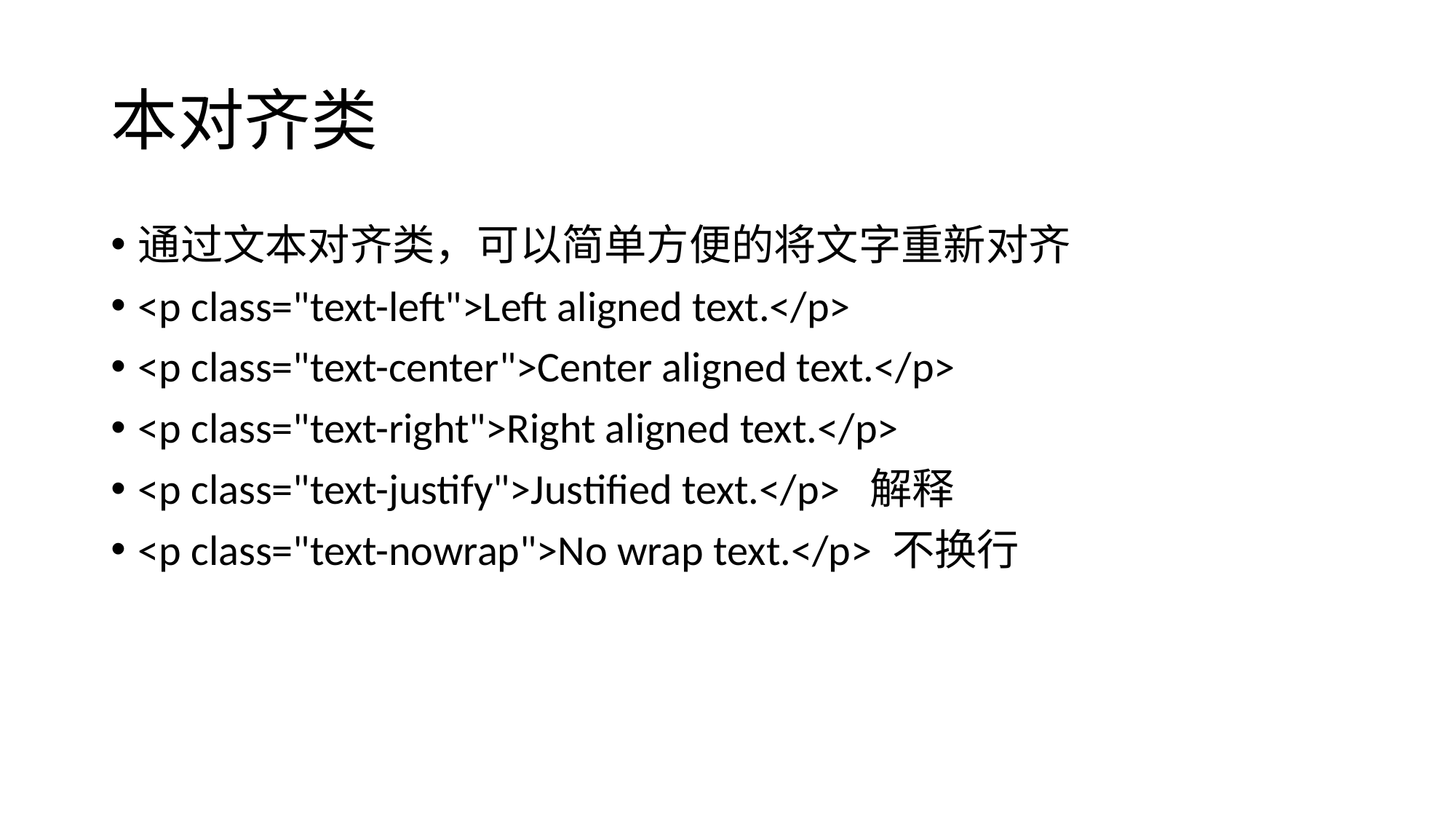

# 本对齐类
通过文本对齐类，可以简单方便的将文字重新对齐
<p class="text-left">Left aligned text.</p>
<p class="text-center">Center aligned text.</p>
<p class="text-right">Right aligned text.</p>
<p class="text-justify">Justified text.</p>  解释
<p class="text-nowrap">No wrap text.</p> 不换行